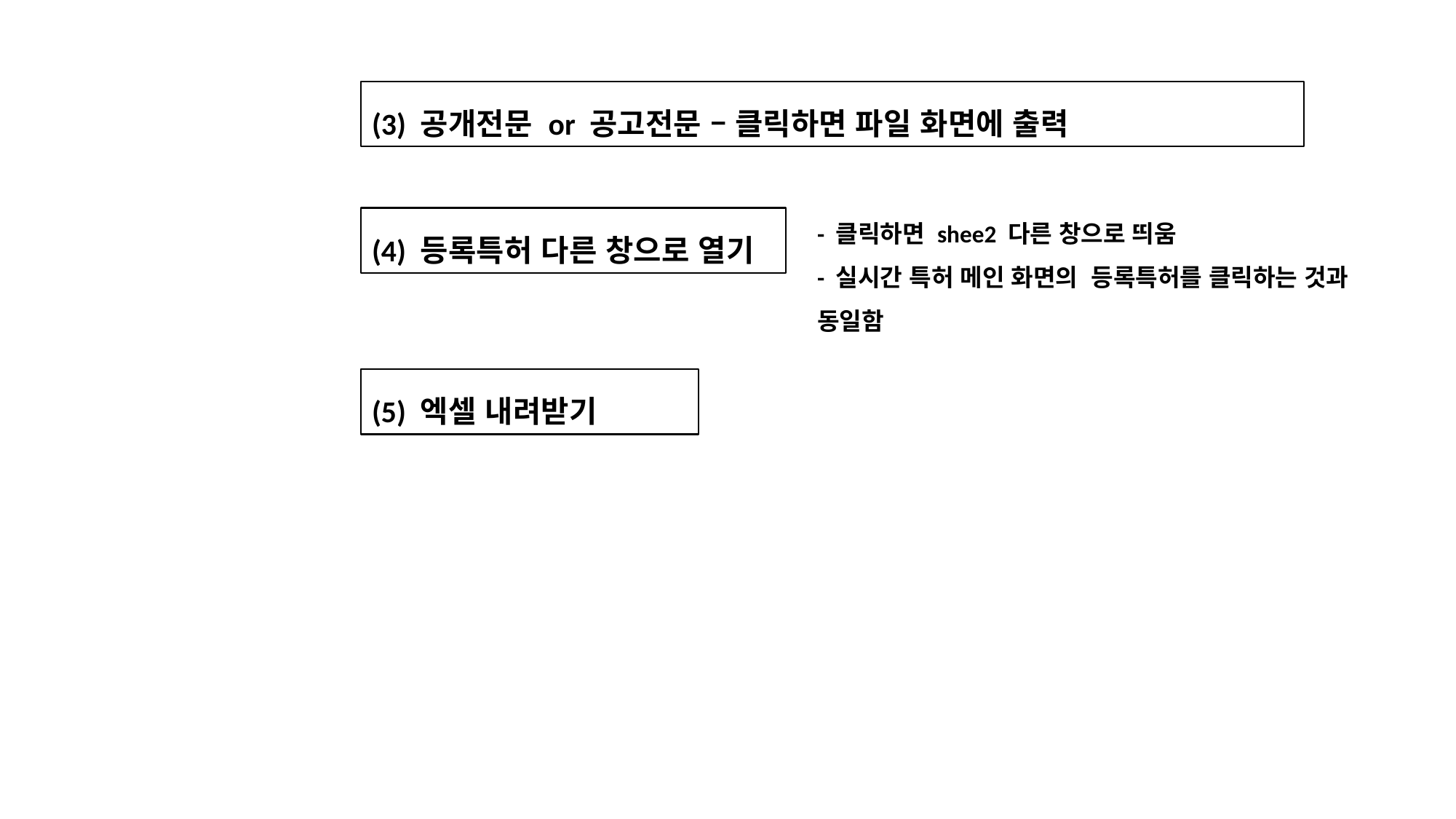

(3) 공개전문 or 공고전문 – 클릭하면 파일 화면에 출력
- 클릭하면 shee2 다른 창으로 띄움
- 실시간 특허 메인 화면의  등록특허를 클릭하는 것과
동일함
(4) 등록특허 다른 창으로 열기
(5) 엑셀 내려받기